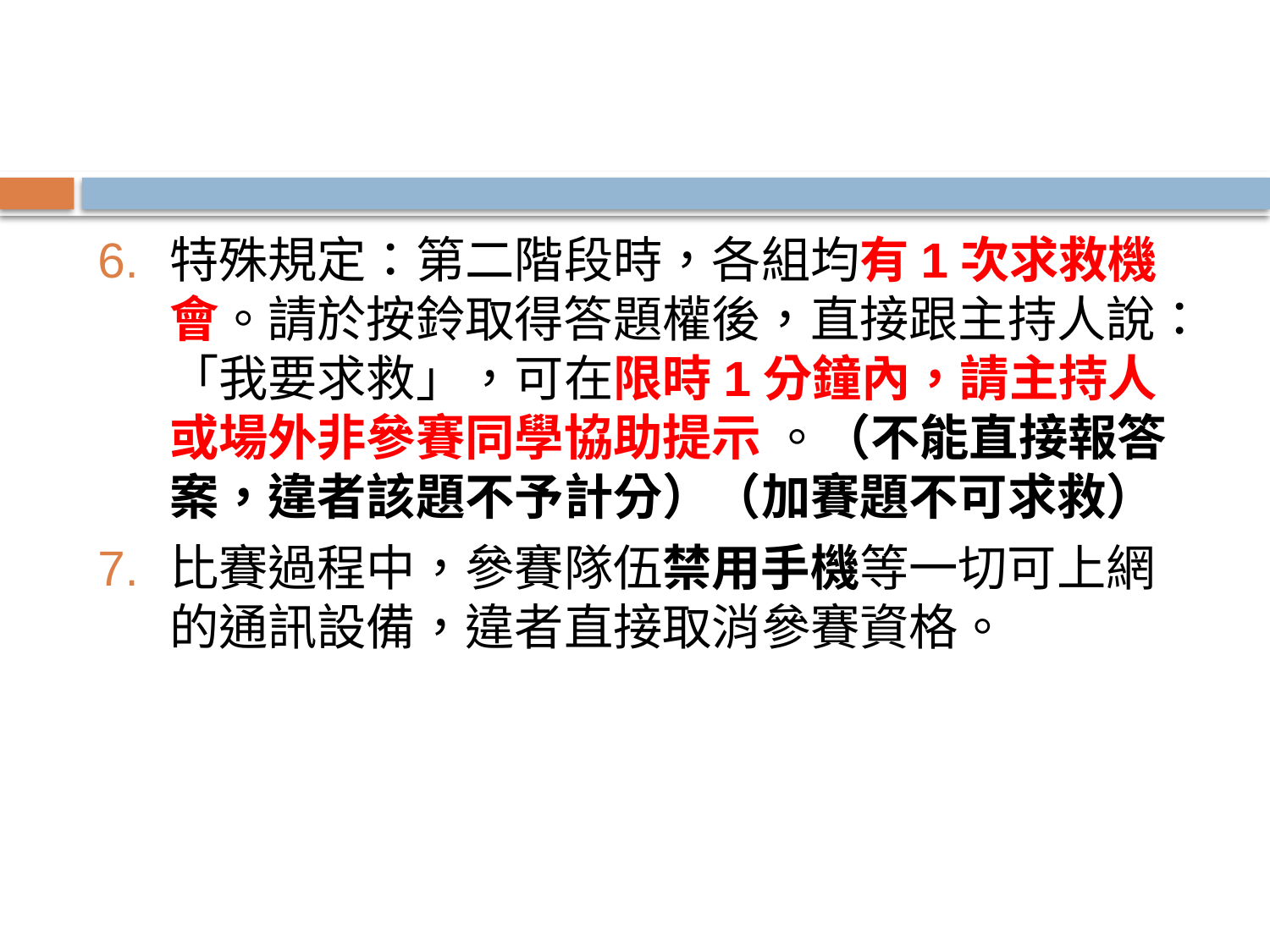

特殊規定：第二階段時，各組均有1次求救機會。請於按鈴取得答題權後，直接跟主持人說：「我要求救」，可在限時1分鐘內，請主持人或場外非參賽同學協助提示 。（不能直接報答案，違者該題不予計分）（加賽題不可求救）
比賽過程中，參賽隊伍禁用手機等一切可上網的通訊設備，違者直接取消參賽資格。